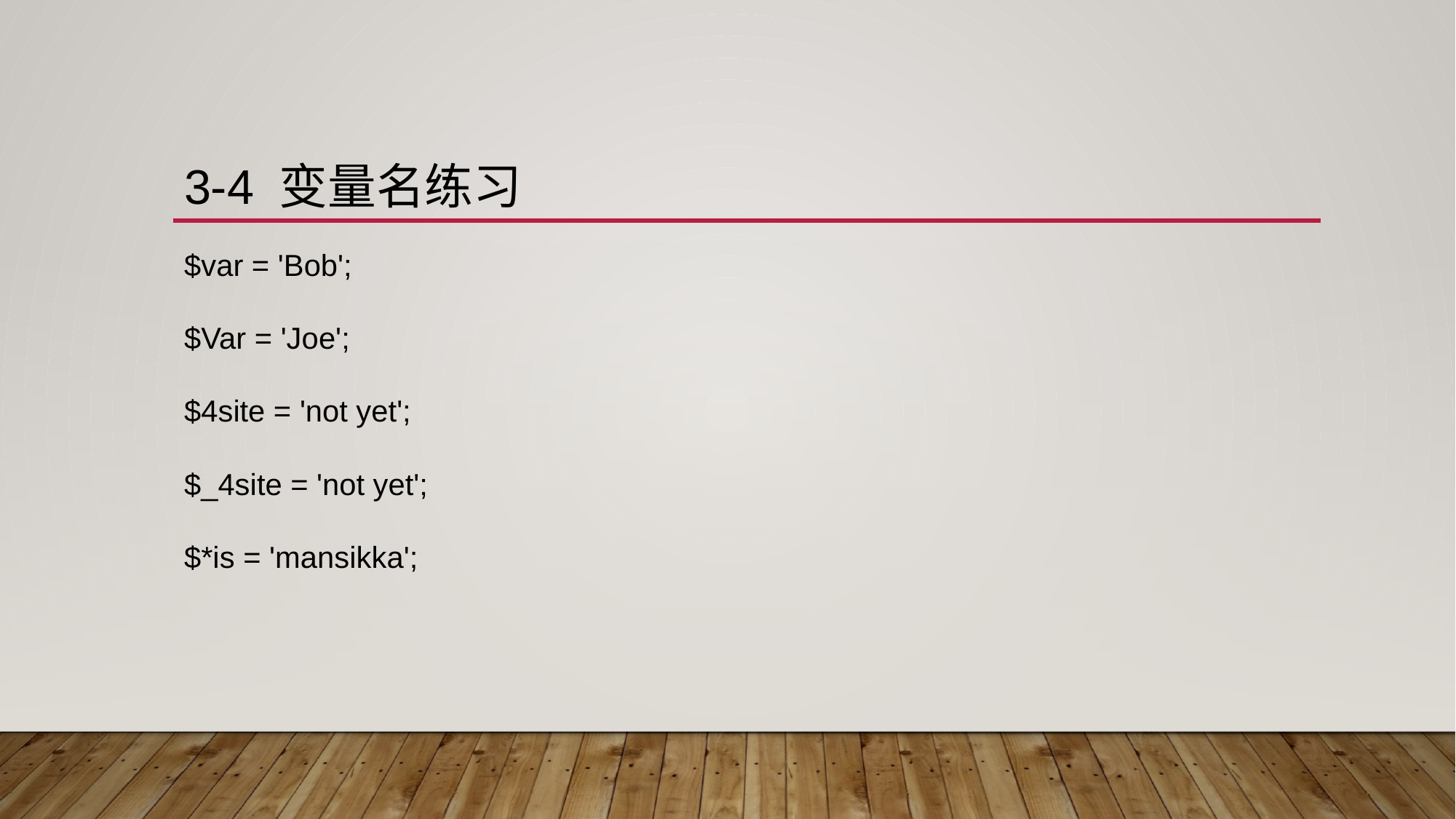

# 3-4 变量名练习
$var = 'Bob';

$Var = 'Joe';

$4site = 'not yet';

$_4site = 'not yet';

$*is = 'mansikka';